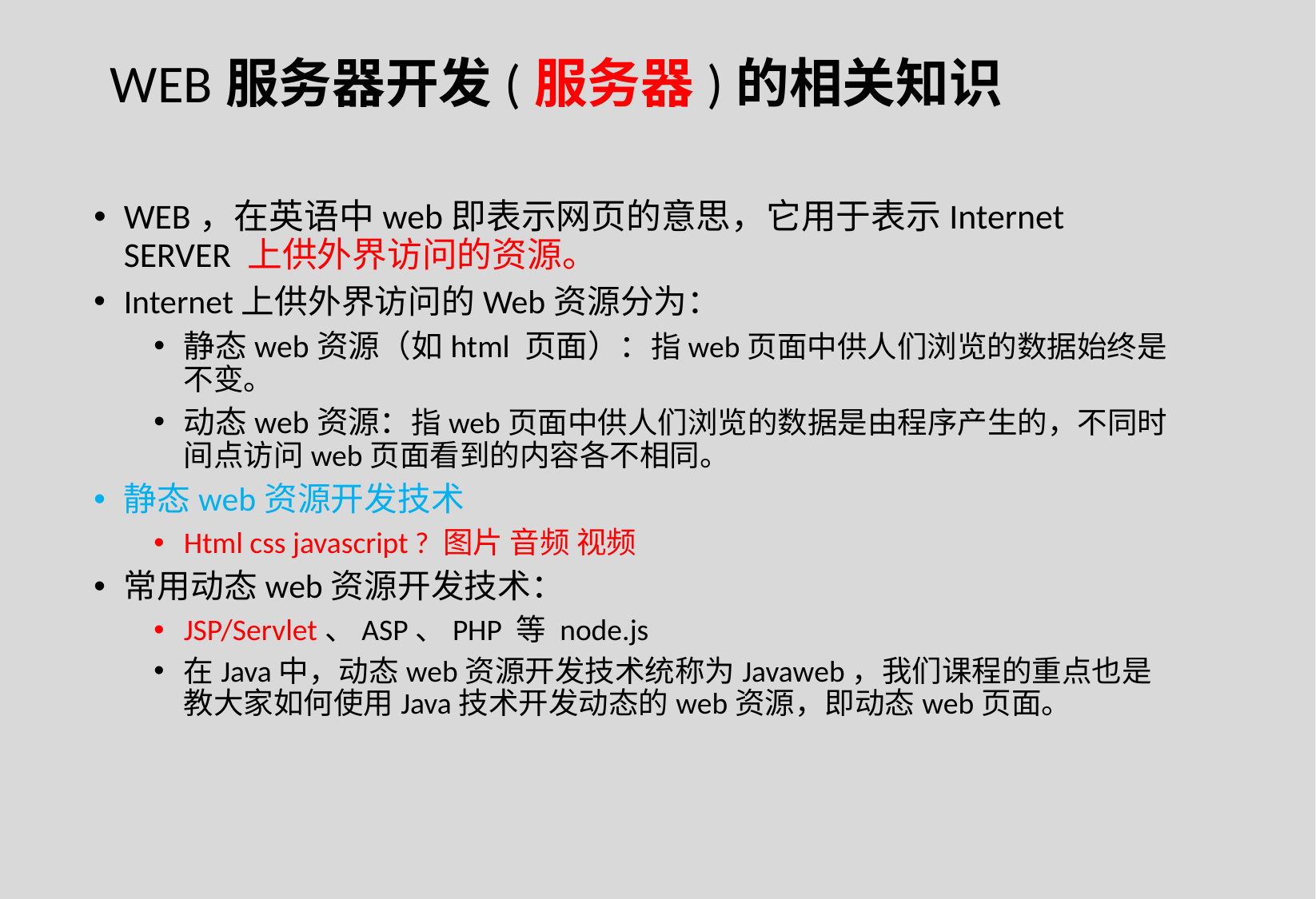

WEB服务器开发(服务器)的相关知识
WEB，在英语中web即表示网页的意思，它用于表示Internet SERVER 上供外界访问的资源。
Internet上供外界访问的Web资源分为：
静态web资源（如html 页面）：指web页面中供人们浏览的数据始终是不变。
动态web资源：指web页面中供人们浏览的数据是由程序产生的，不同时间点访问web页面看到的内容各不相同。
静态web资源开发技术
Html css javascript ? 图片 音频 视频
常用动态web资源开发技术：
JSP/Servlet、ASP、PHP 等 node.js
在Java中，动态web资源开发技术统称为Javaweb，我们课程的重点也是教大家如何使用Java技术开发动态的web资源，即动态web页面。